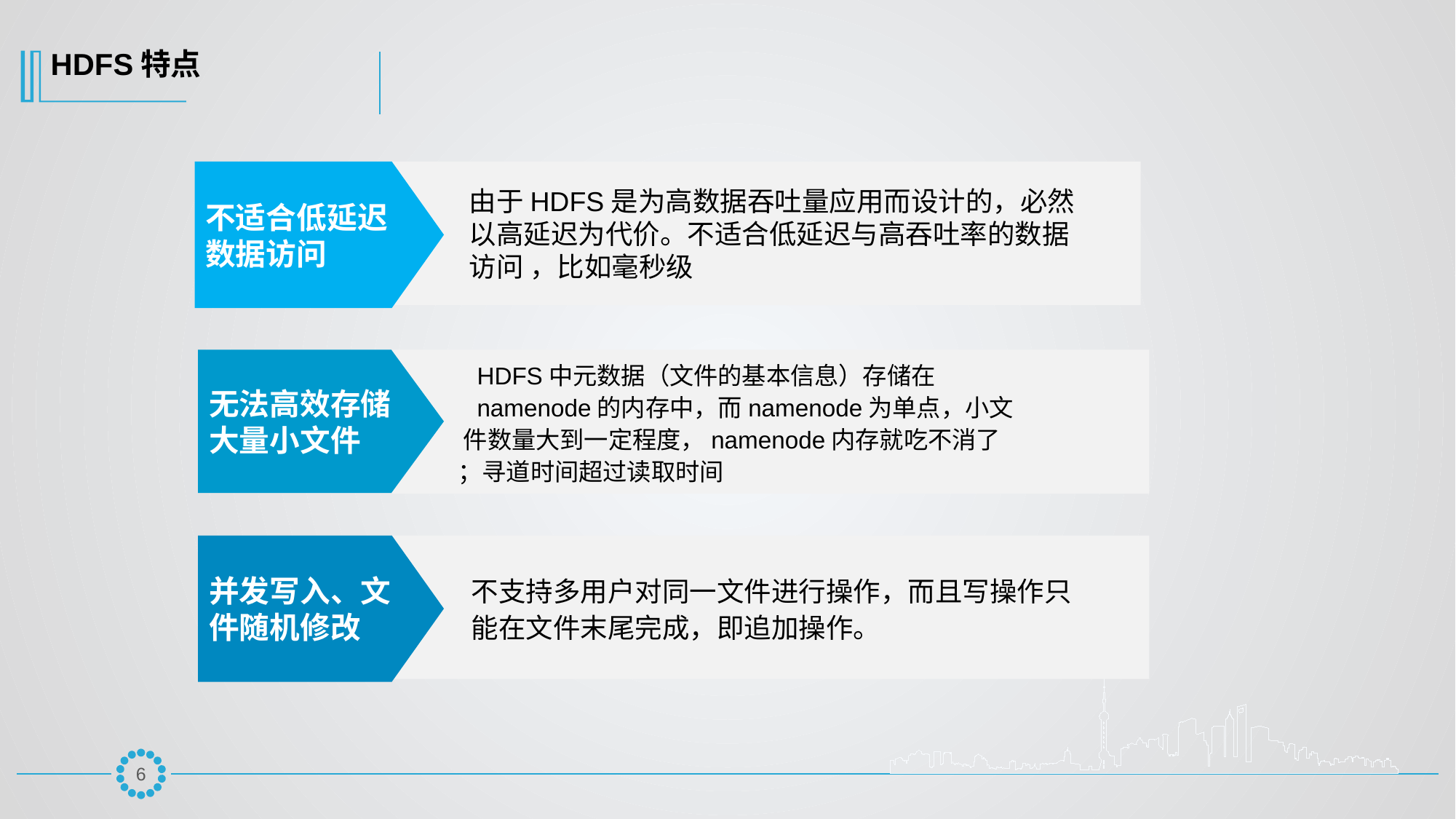

HDFS特点
不适合低延迟数据访问
           由于HDFS是为高数据吞吐量应用而设计的，必然
           以高延迟为代价。不适合低延迟与高吞吐率的数据
           访问 ，比如毫秒级
无法高效存储大量小文件

           HDFS中元数据（文件的基本信息）存储在
           namenode的内存中，而namenode为单点，小文
          件数量大到一定程度，namenode内存就吃不消了
         ；寻道时间超过读取时间

并发写入、文件随机修改

          不支持多用户对同一文件进行操作，而且写操作只
          能在文件末尾完成，即追加操作。

6